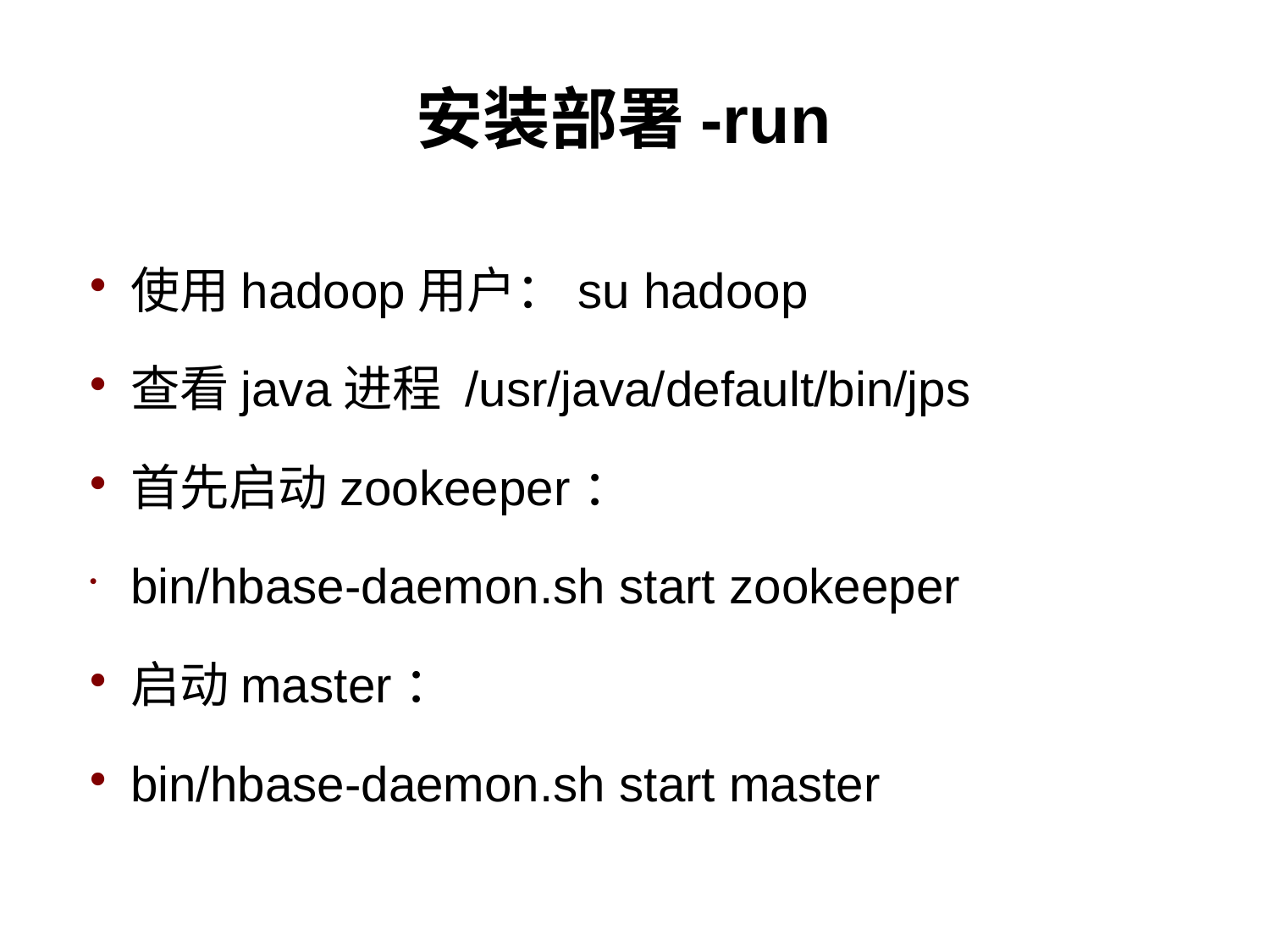

安装部署-run
使用hadoop用户：su hadoop
查看java进程 /usr/java/default/bin/jps
首先启动zookeeper：
bin/hbase-daemon.sh start zookeeper
启动master：
bin/hbase-daemon.sh start master